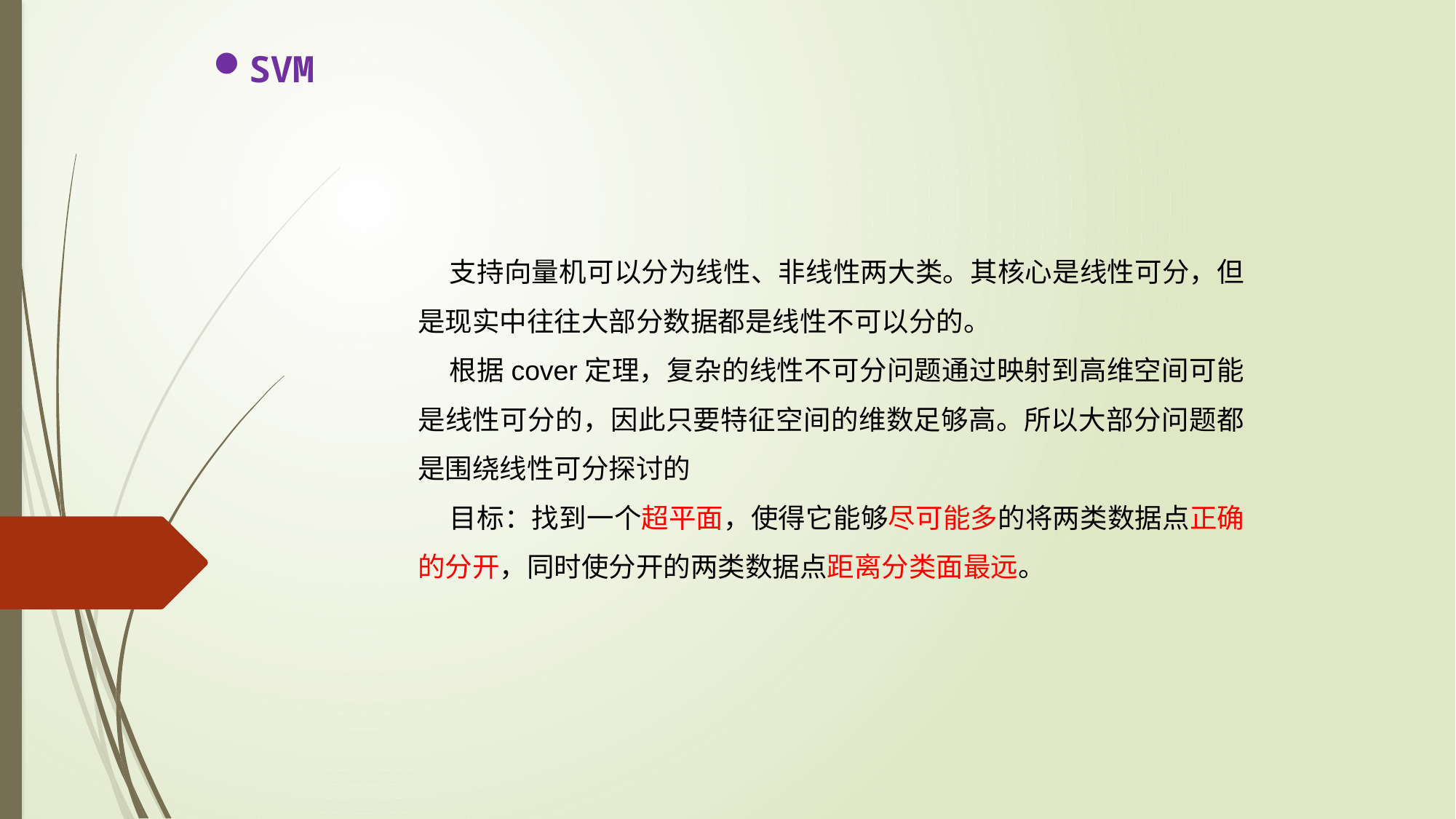

SVM

支持向量机可以分为线性、非线性两大类。其核心是线性可分，但是现实中往往大部分数据都是线性不可以分的。
根据cover定理，复杂的线性不可分问题通过映射到高维空间可能是线性可分的，因此只要特征空间的维数足够高。所以大部分问题都是围绕线性可分探讨的
目标：找到一个超平面，使得它能够尽可能多的将两类数据点正确的分开，同时使分开的两类数据点距离分类面最远。